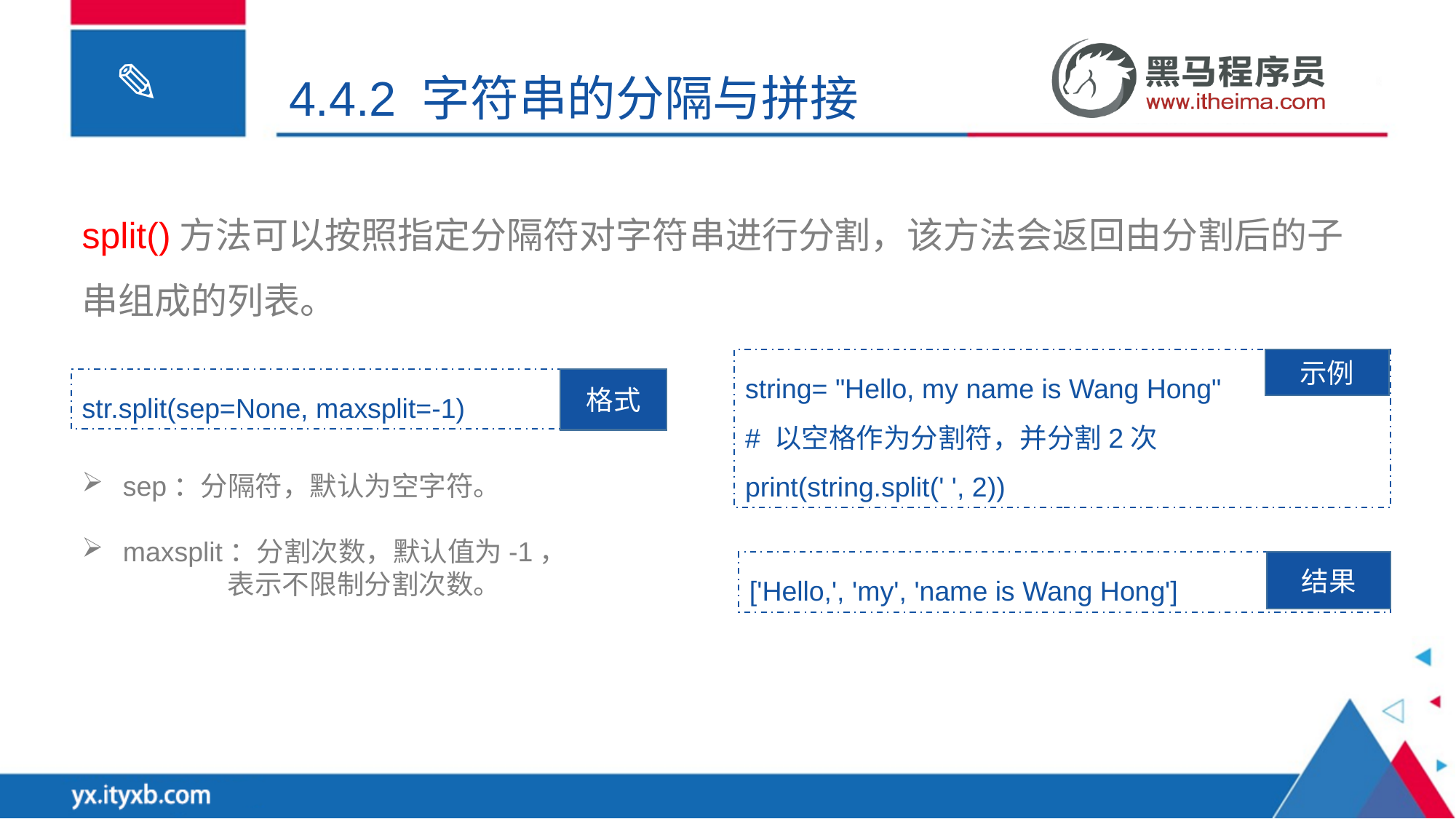

4.4.2 字符串的分隔与拼接
split()方法可以按照指定分隔符对字符串进行分割，该方法会返回由分割后的子串组成的列表。
示例
string= "Hello, my name is Wang Hong"
# 以空格作为分割符，并分割2次
print(string.split(' ', 2))
str.split(sep=None, maxsplit=-1)
格式
sep：分隔符，默认为空字符。

maxsplit：分割次数，默认值为-1，
                 表示不限制分割次数。
['Hello,', 'my', 'name is Wang Hong']
结果